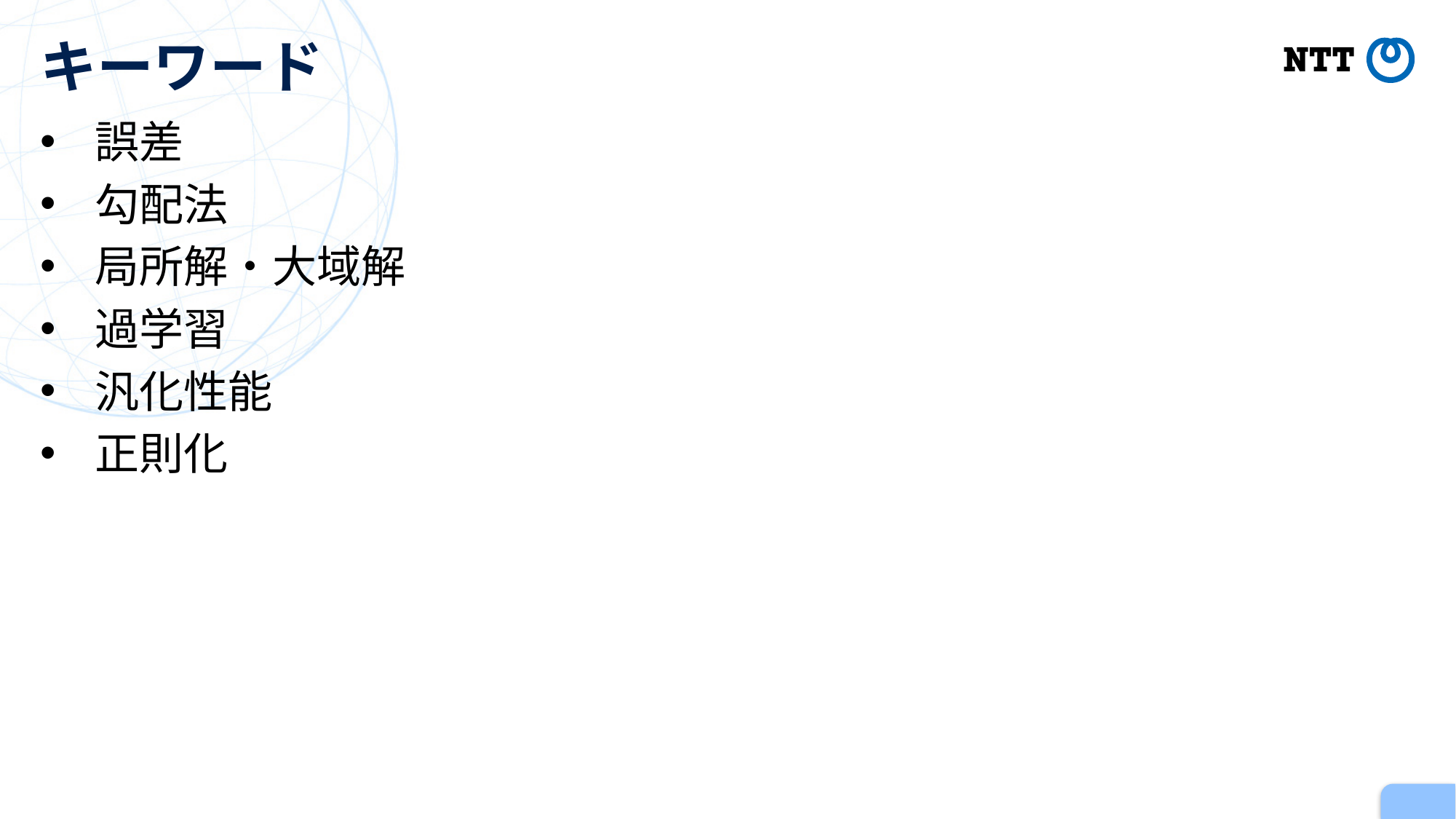

# キーワード
誤差
勾配法
局所解・大域解
過学習
汎化性能
正則化